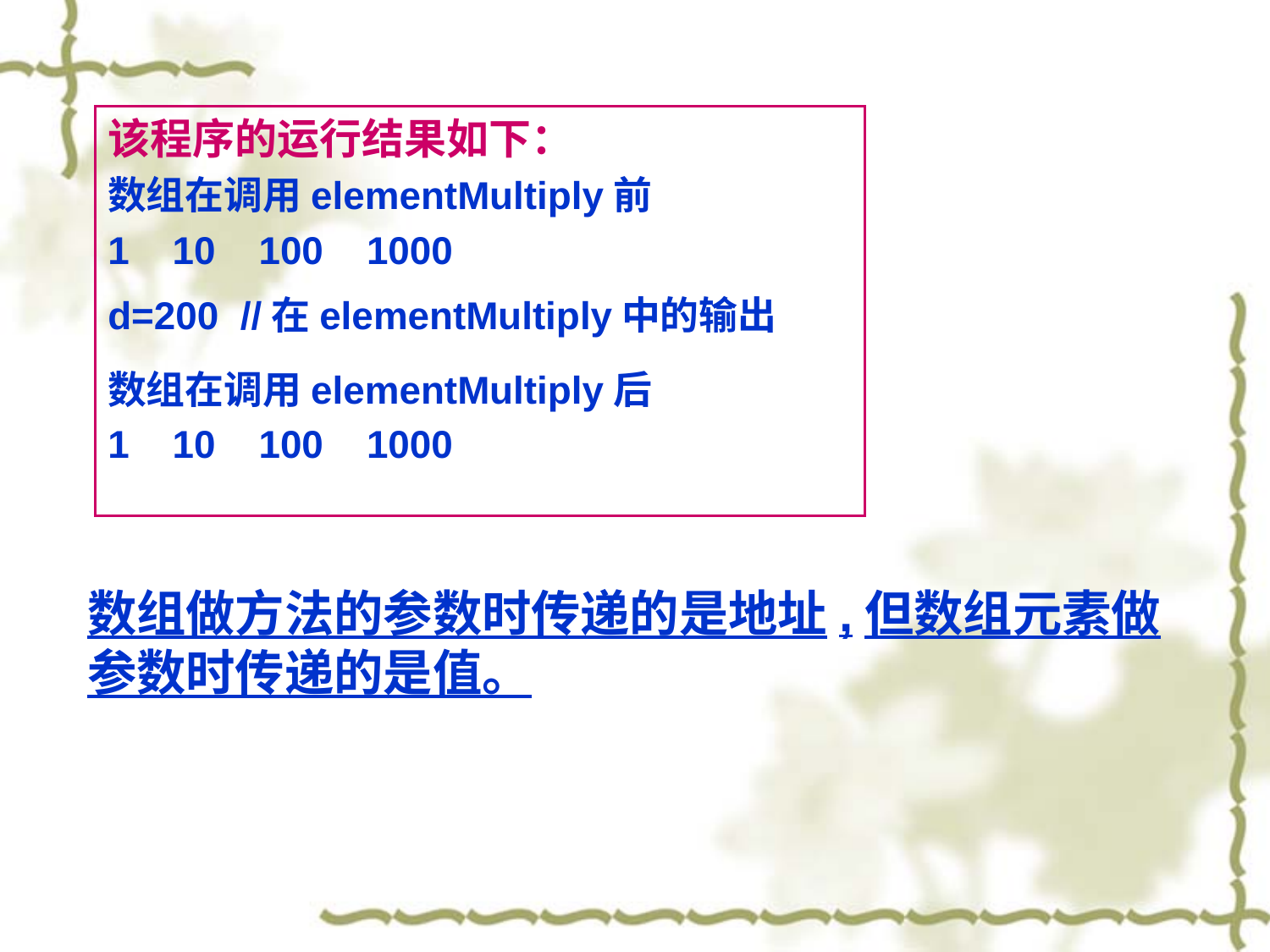

该程序的运行结果如下：
数组在调用elementMultiply前
1    10    100    1000
d=200  //在elementMultiply中的输出
数组在调用elementMultiply后
1    10    100    1000
数组做方法的参数时传递的是地址,但数组元素做参数时传递的是值。